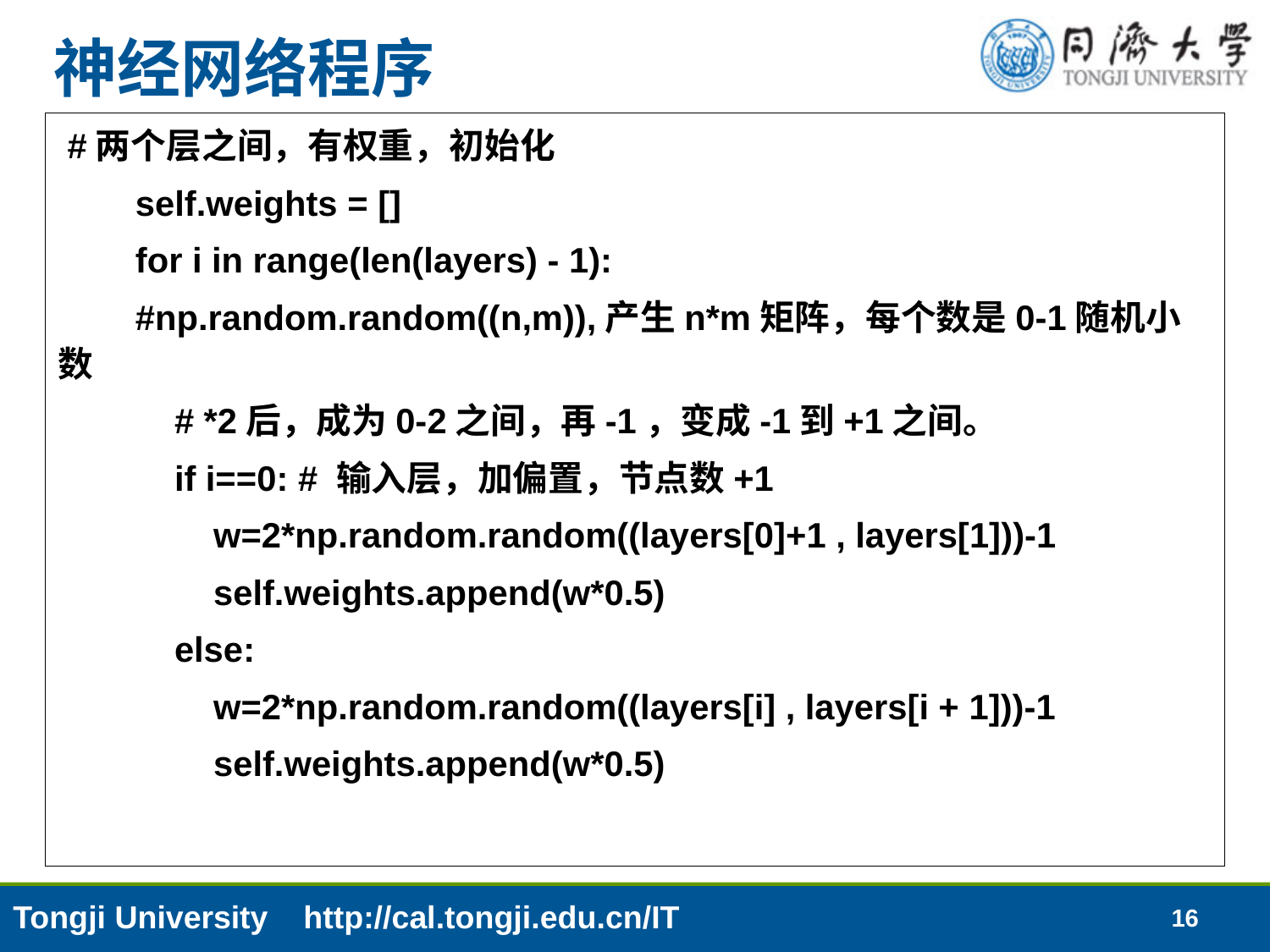

# 神经网络程序
 #两个层之间，有权重，初始化
        self.weights = []
        for i in range(len(layers) - 1):
        #np.random.random((n,m)),产生n*m矩阵，每个数是0-1随机小数
            # *2后，成为0-2之间，再-1，变成-1到+1之间。
            if i==0: # 输入层，加偏置，节点数+1
                w=2*np.random.random((layers[0]+1 , layers[1]))-1
                self.weights.append(w*0.5)
            else:
                w=2*np.random.random((layers[i] , layers[i + 1]))-1
                self.weights.append(w*0.5)